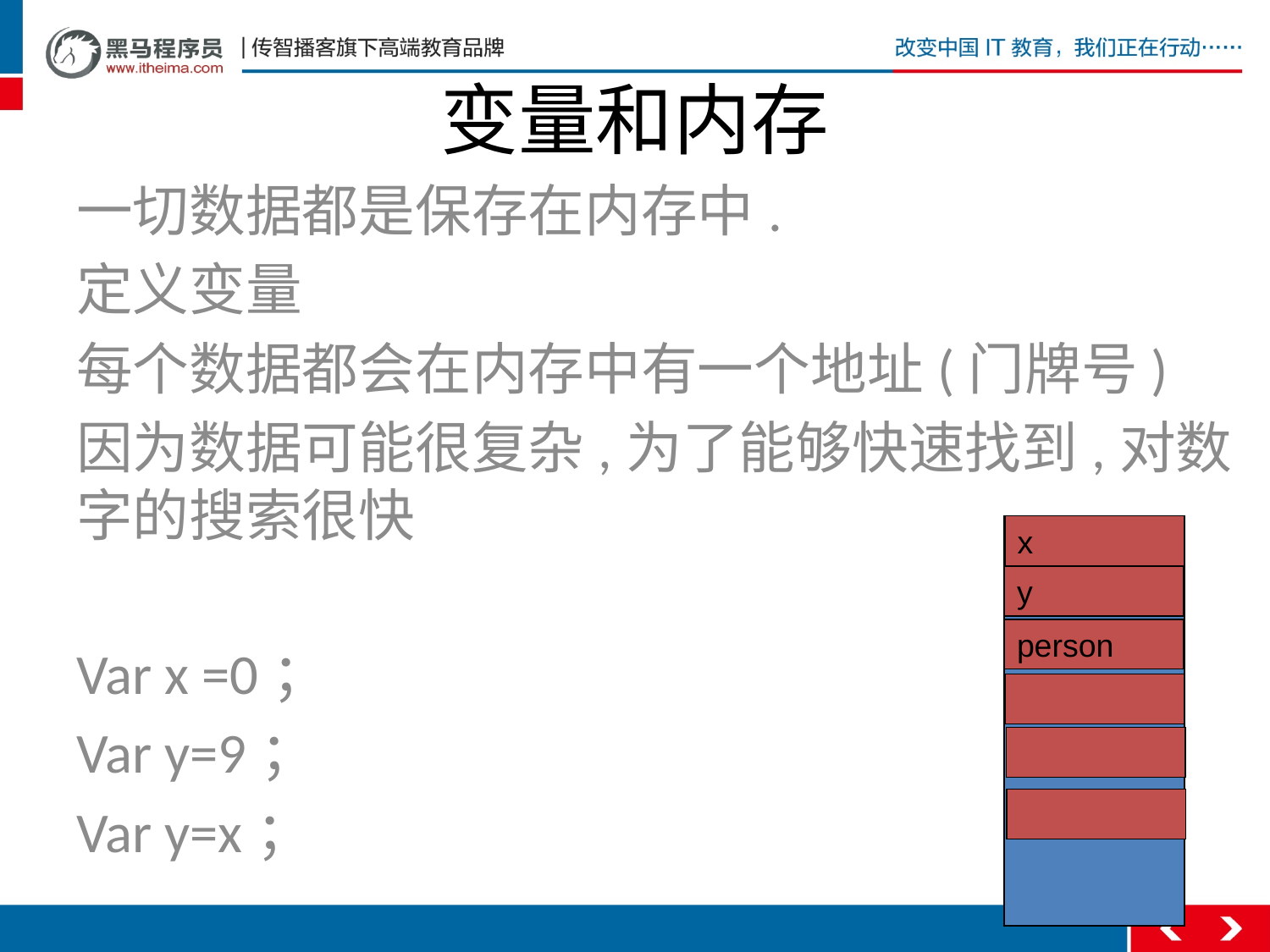

# 变量和内存
一切数据都是保存在内存中.
定义变量
每个数据都会在内存中有一个地址(门牌号)
因为数据可能很复杂,为了能够快速找到,对数字的搜索很快

Var x =0；
Var y=9；
Var y=x；

x
y
person